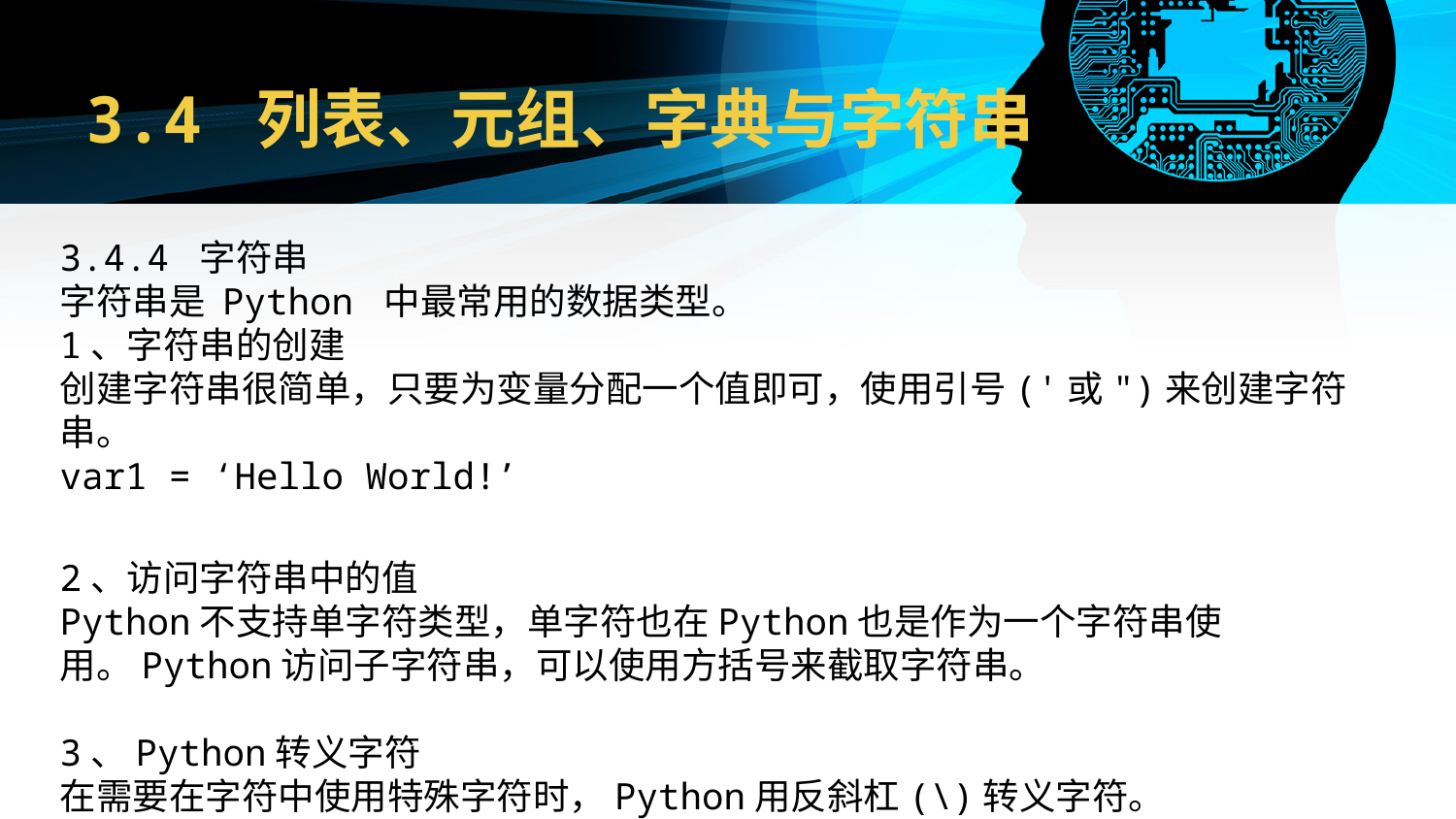

# 3.4 列表、元组、字典与字符串
3.4.4 字符串
字符串是 Python 中最常用的数据类型。
1、字符串的创建
创建字符串很简单，只要为变量分配一个值即可，使用引号('或")来创建字符串。
var1 = ‘Hello World!’

2、访问字符串中的值
Python不支持单字符类型，单字符也在Python也是作为一个字符串使用。Python访问子字符串，可以使用方括号来截取字符串。

3、Python转义字符
在需要在字符中使用特殊字符时，Python用反斜杠(\)转义字符。